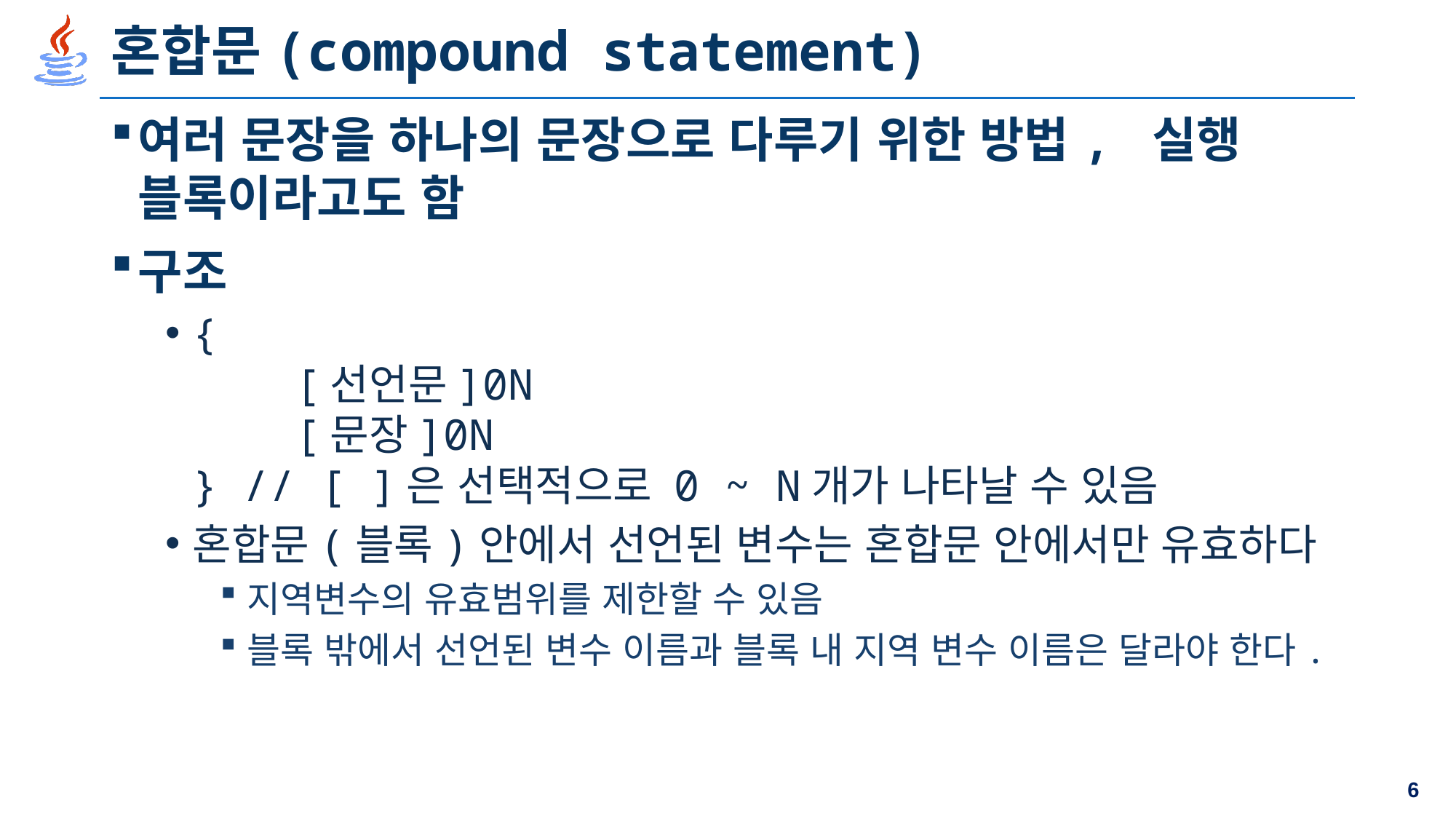

# 혼합문(compound statement)
여러 문장을 하나의 문장으로 다루기 위한 방법, 실행 블록이라고도 함
구조
{
    [선언문]0N
    [문장]0N
} // [ ]은 선택적으로 0 ~ N개가 나타날 수 있음
혼합문(블록)안에서 선언된 변수는 혼합문 안에서만 유효하다
지역변수의 유효범위를 제한할 수 있음
블록 밖에서 선언된 변수 이름과 블록 내 지역 변수 이름은 달라야 한다.

6